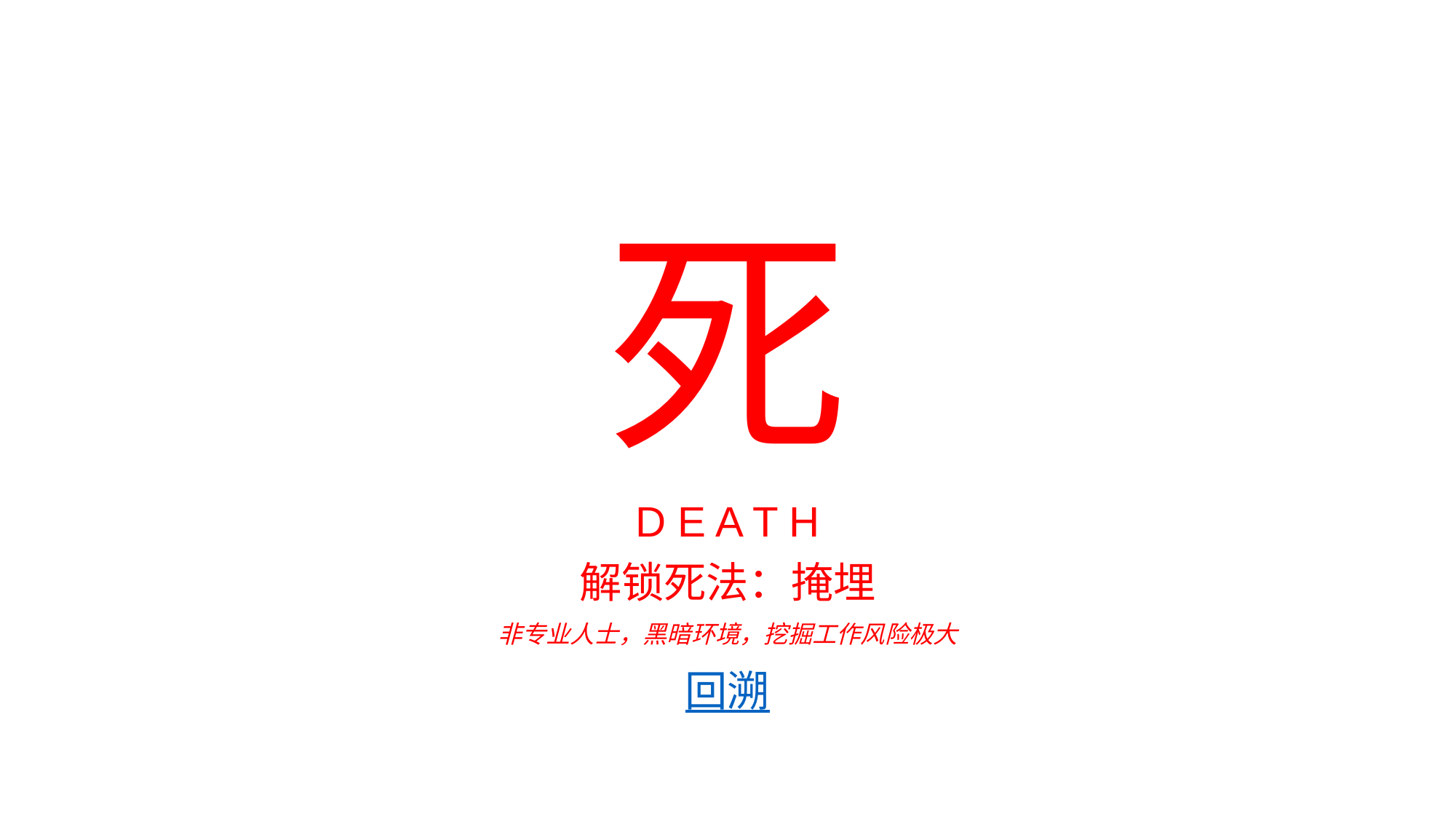

死
D E A T H
解锁死法：掩埋
非专业人士，黑暗环境，挖掘工作风险极大
回溯